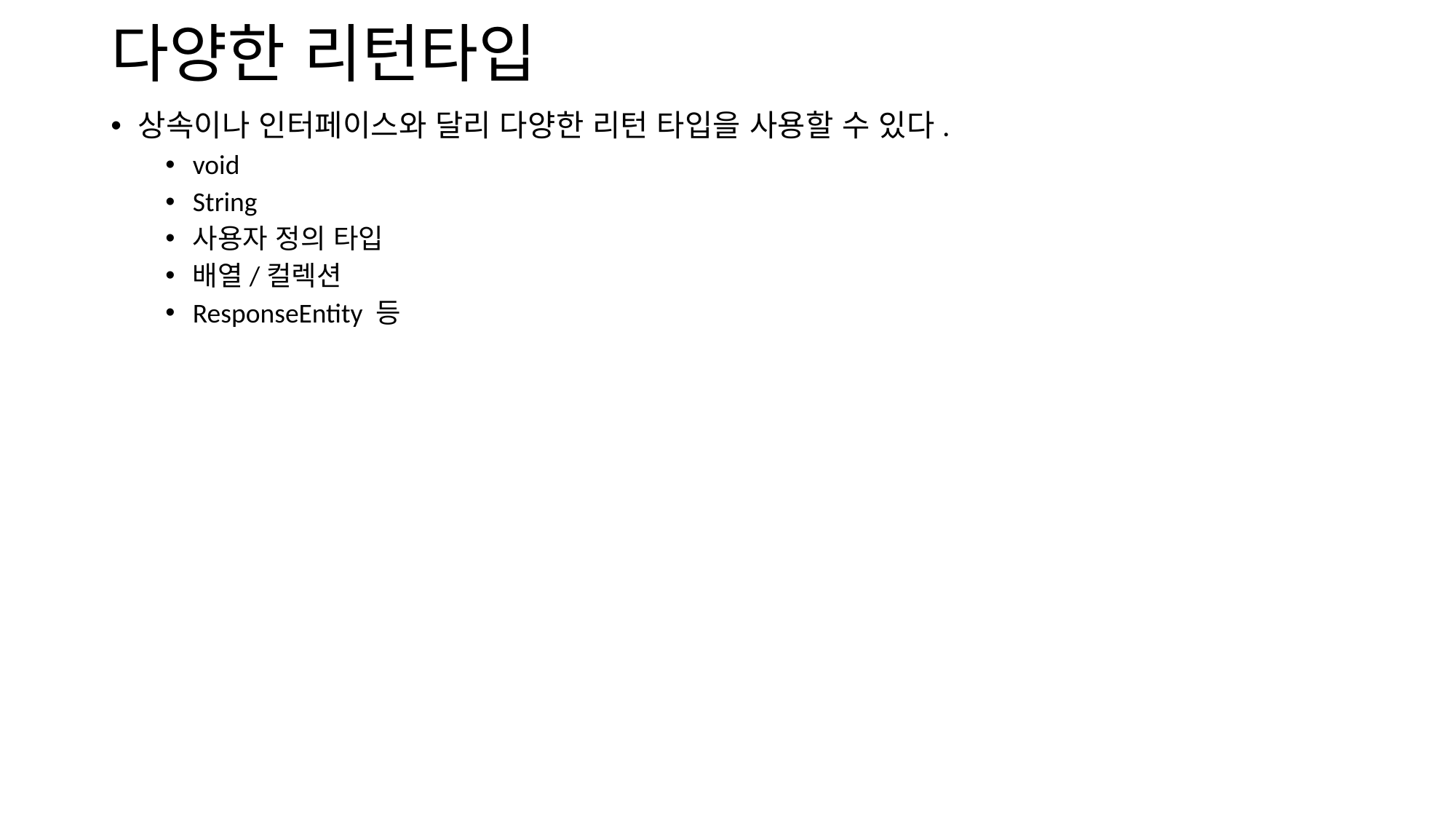

# 다양한 리턴타입
상속이나 인터페이스와 달리 다양한 리턴 타입을 사용할 수 있다.
void
String
사용자 정의 타입
배열/컬렉션
ResponseEntity 등